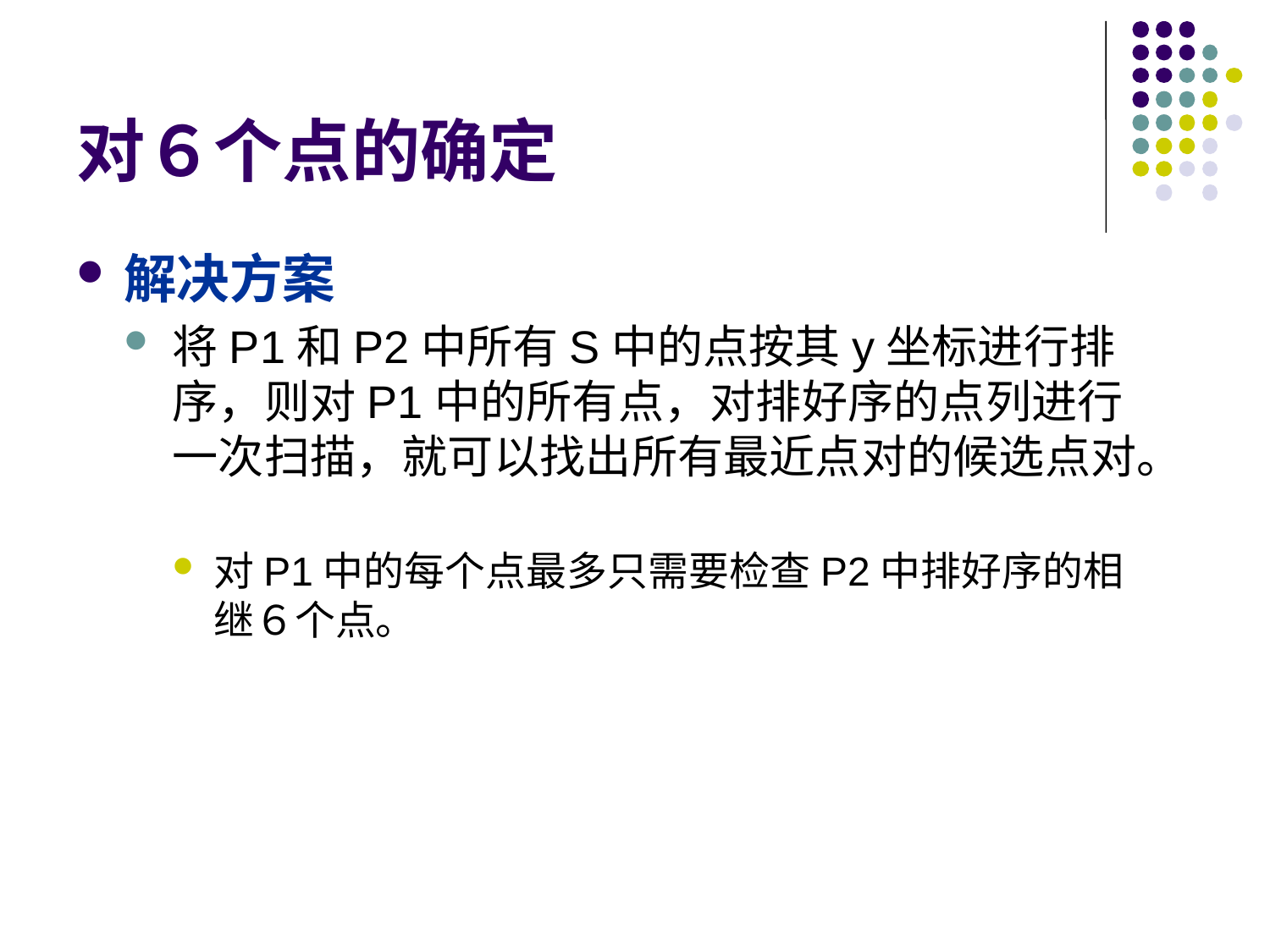

# 对６个点的确定
解决方案
将P1和P2中所有S中的点按其y坐标进行排序，则对P1中的所有点，对排好序的点列进行一次扫描，就可以找出所有最近点对的候选点对。
对P1中的每个点最多只需要检查P2中排好序的相继６个点。